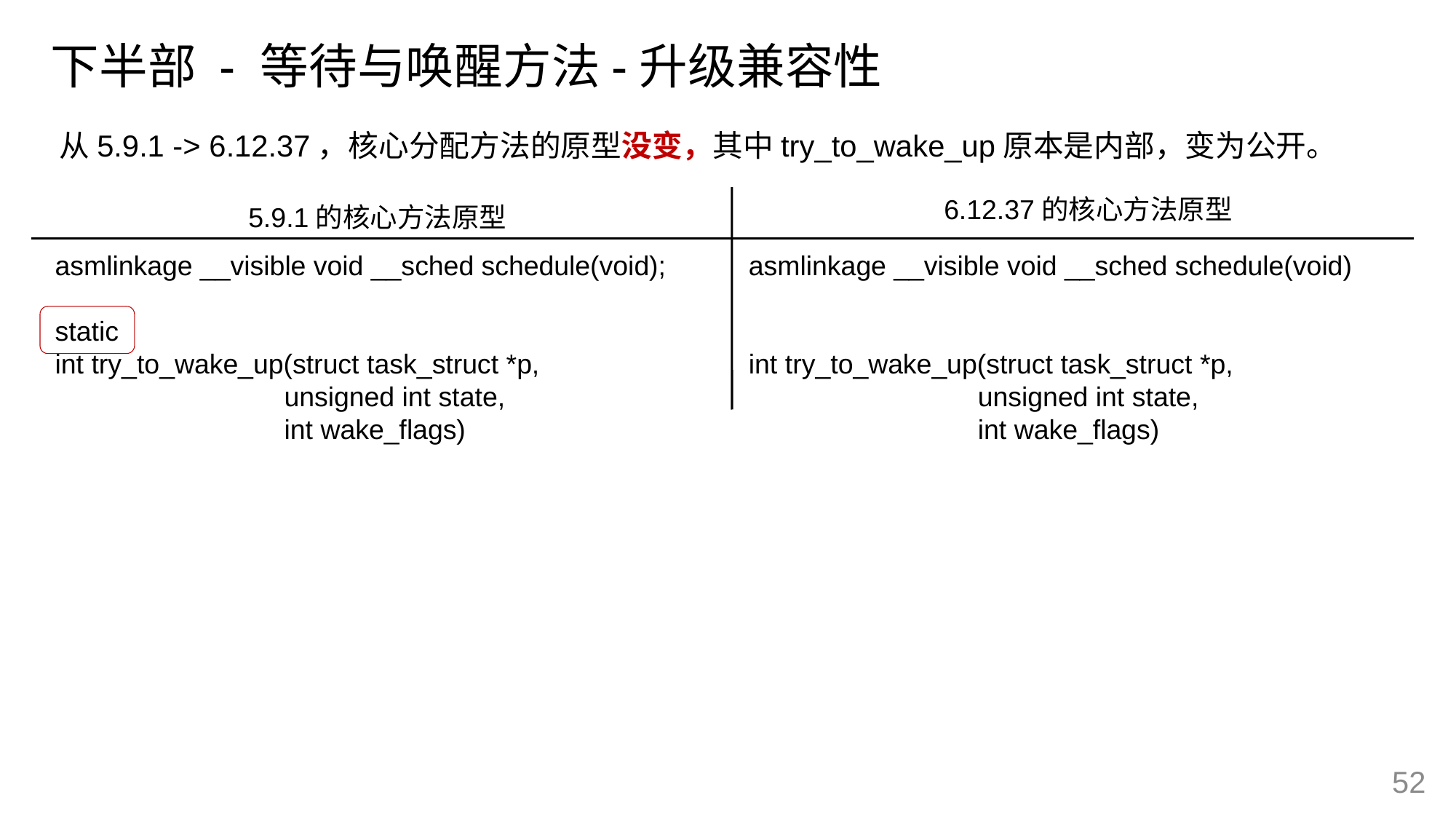

下半部 - 等待与唤醒方法-升级兼容性
从5.9.1 -> 6.12.37，核心分配方法的原型没变，其中try_to_wake_up原本是内部，变为公开。
6.12.37的核心方法原型
5.9.1的核心方法原型
asmlinkage __visible void __sched schedule(void);

static
int try_to_wake_up(struct task_struct *p,
                              unsigned int state,
                              int wake_flags)
asmlinkage __visible void __sched schedule(void)

int try_to_wake_up(struct task_struct *p,
                              unsigned int state,
                              int wake_flags)

52